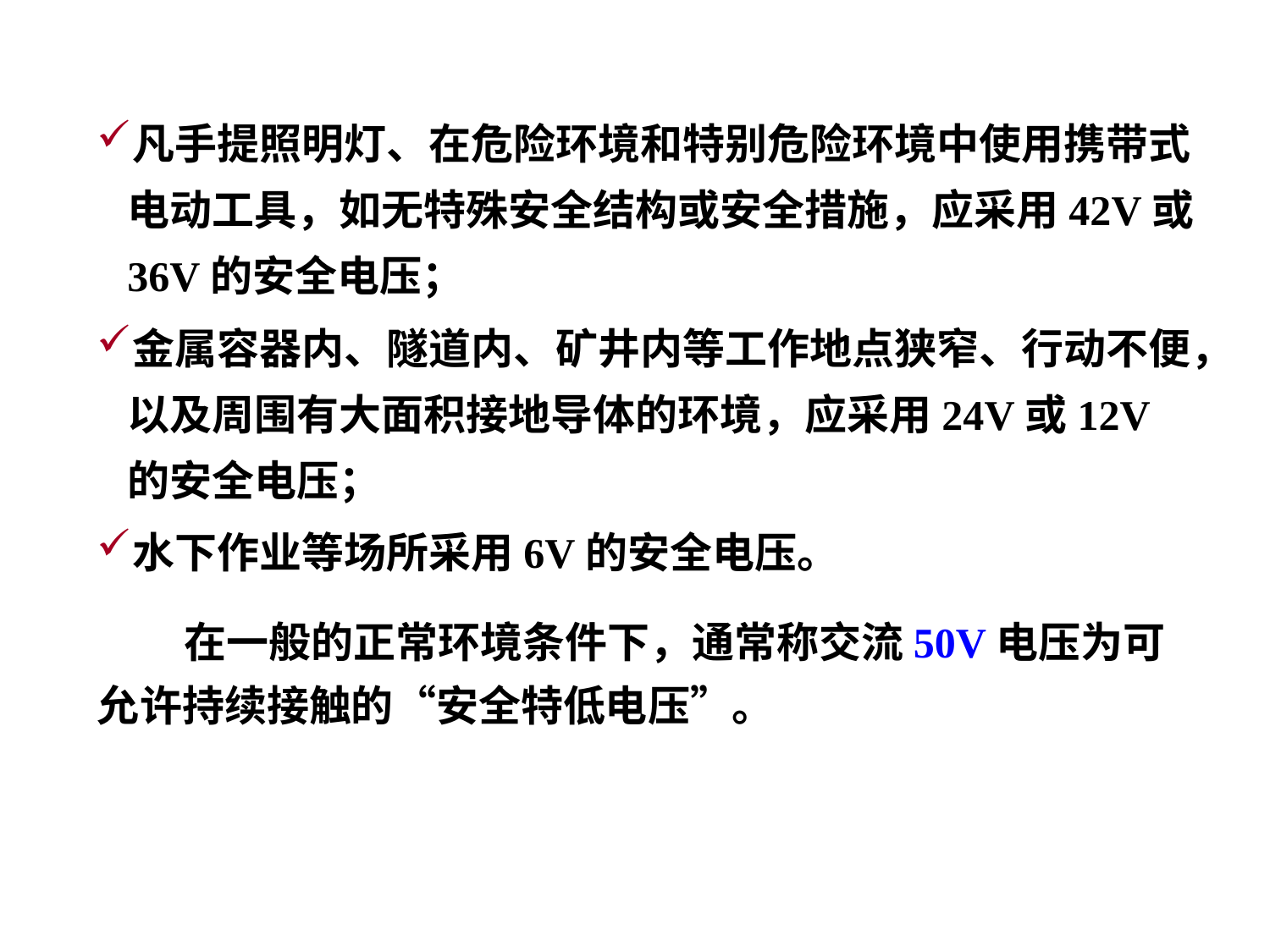

凡手提照明灯、在危险环境和特别危险环境中使用携带式电动工具，如无特殊安全结构或安全措施，应采用42V或36V的安全电压；
金属容器内、隧道内、矿井内等工作地点狭窄、行动不便，以及周围有大面积接地导体的环境，应采用24V或12V的安全电压；
水下作业等场所采用6V的安全电压。
        在一般的正常环境条件下，通常称交流50V电压为可允许持续接触的“安全特低电压”。